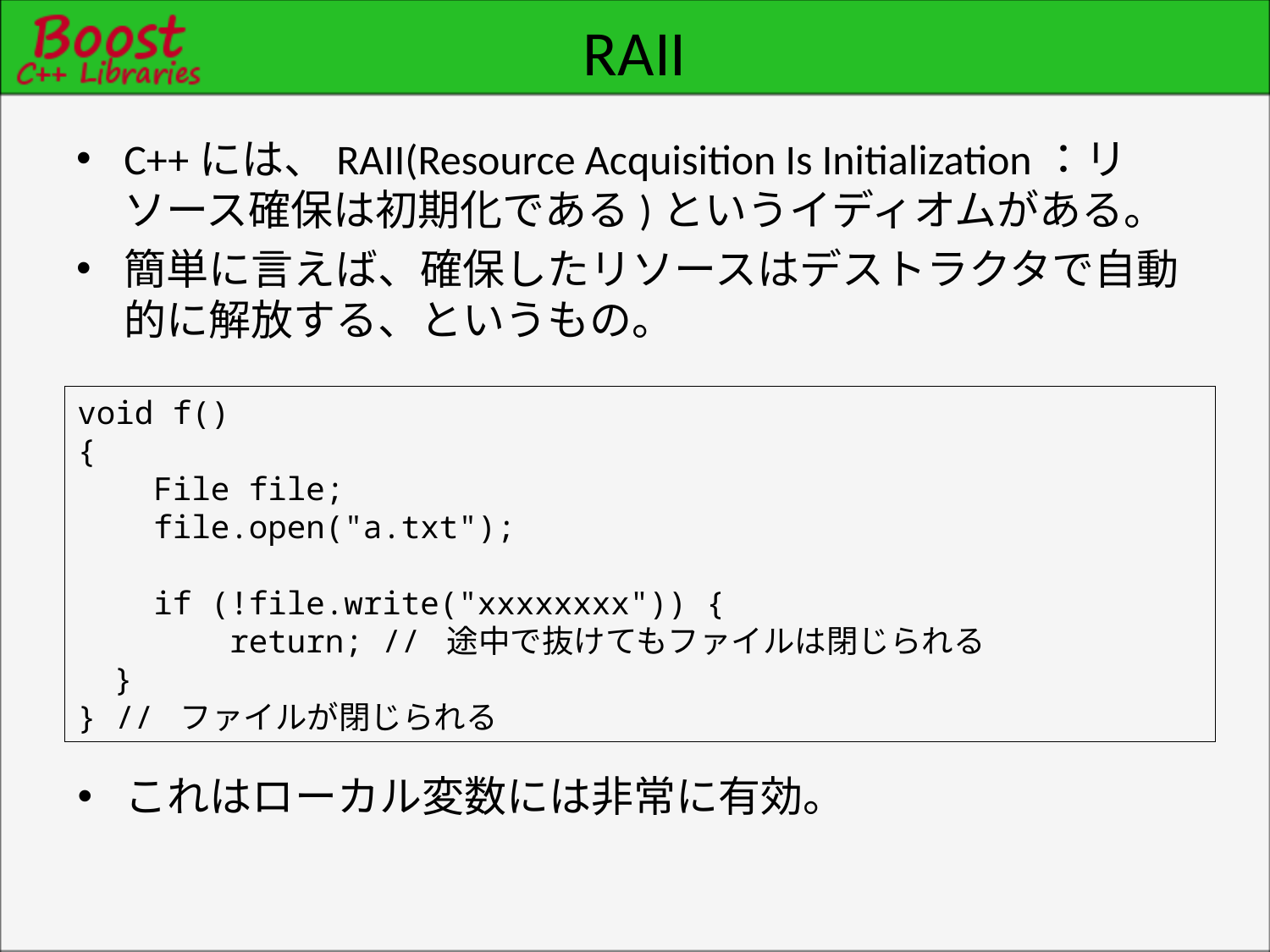

# RAII
C++には、RAII(Resource Acquisition Is Initialization：リソース確保は初期化である)というイディオムがある。
簡単に言えば、確保したリソースはデストラクタで自動的に解放する、というもの。
void f()
{
    File file;
    file.open("a.txt");

    if (!file.write("xxxxxxxx")) {
        return; // 途中で抜けてもファイルは閉じられる
    }
} // ファイルが閉じられる
これはローカル変数には非常に有効。